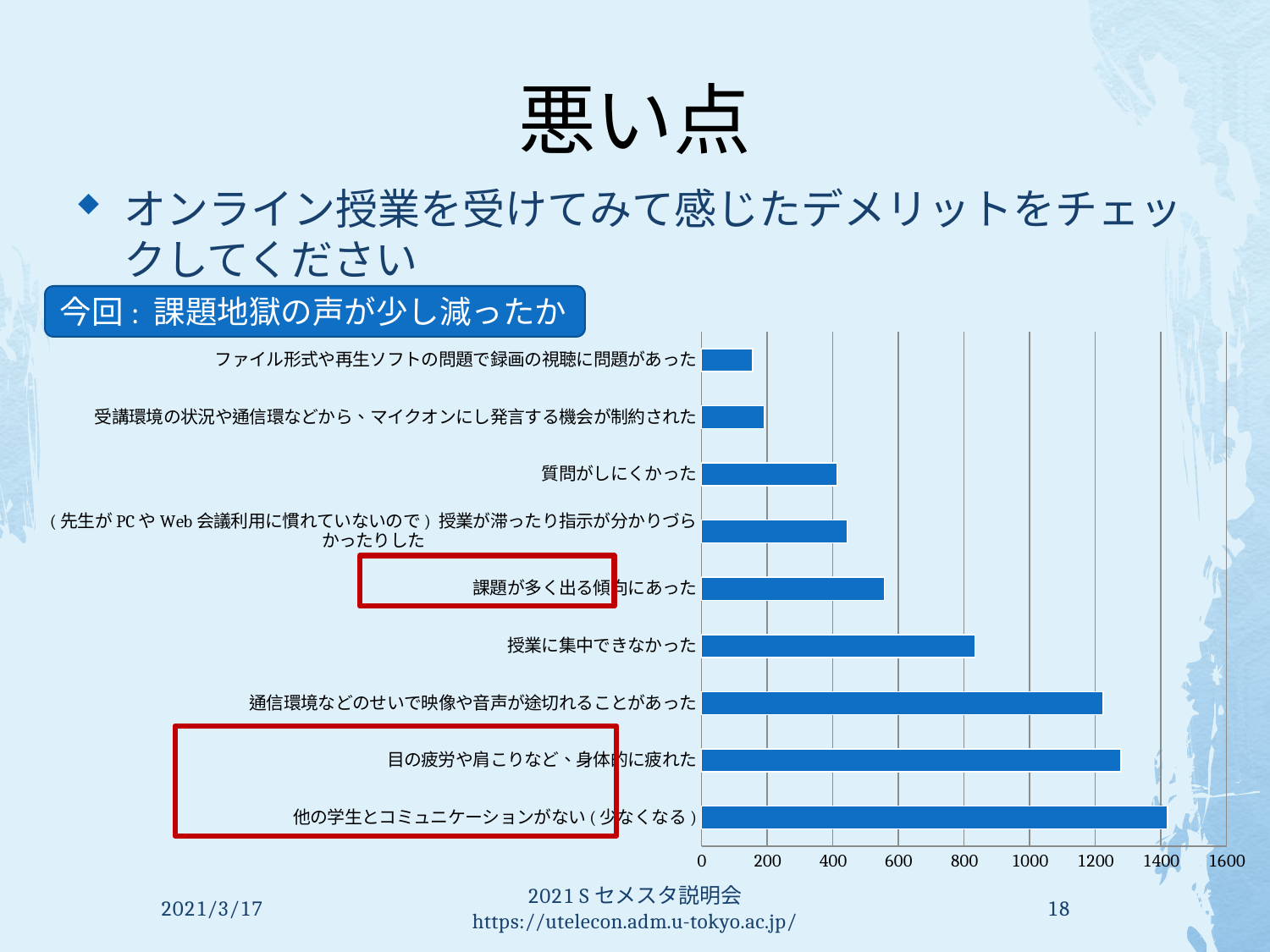

# 悪い点
オンライン授業を受けてみて感じたデメリットをチェックしてください
今回: 課題地獄の声が少し減ったか

### Chart

| Category |  |
|---|---|
| 他の学生とコミュニケーションがない(少なくなる) | 1421.0 |
| 目の疲労や肩こりなど、身体的に疲れた | 1278.0 |
| 通信環境などのせいで映像や音声が途切れることがあった | 1224.0 |
| 授業に集中できなかった | 833.0 |
| 課題が多く出る傾向にあった | 557.0 |
| (先生がPCやWeb会議利用に慣れていないので) 授業が滞ったり指示が分かりづらかったりした | 444.0 |
| 質問がしにくかった | 413.0 |
| 受講環境の状況や通信環などから、マイクオンにし発言する機会が制約された | 191.0 |
| ファイル形式や再生ソフトの問題で録画の視聴に問題があった | 156.0 |

2021/3/17
2021 Sセメスタ説明会 https://utelecon.adm.u-tokyo.ac.jp/
18